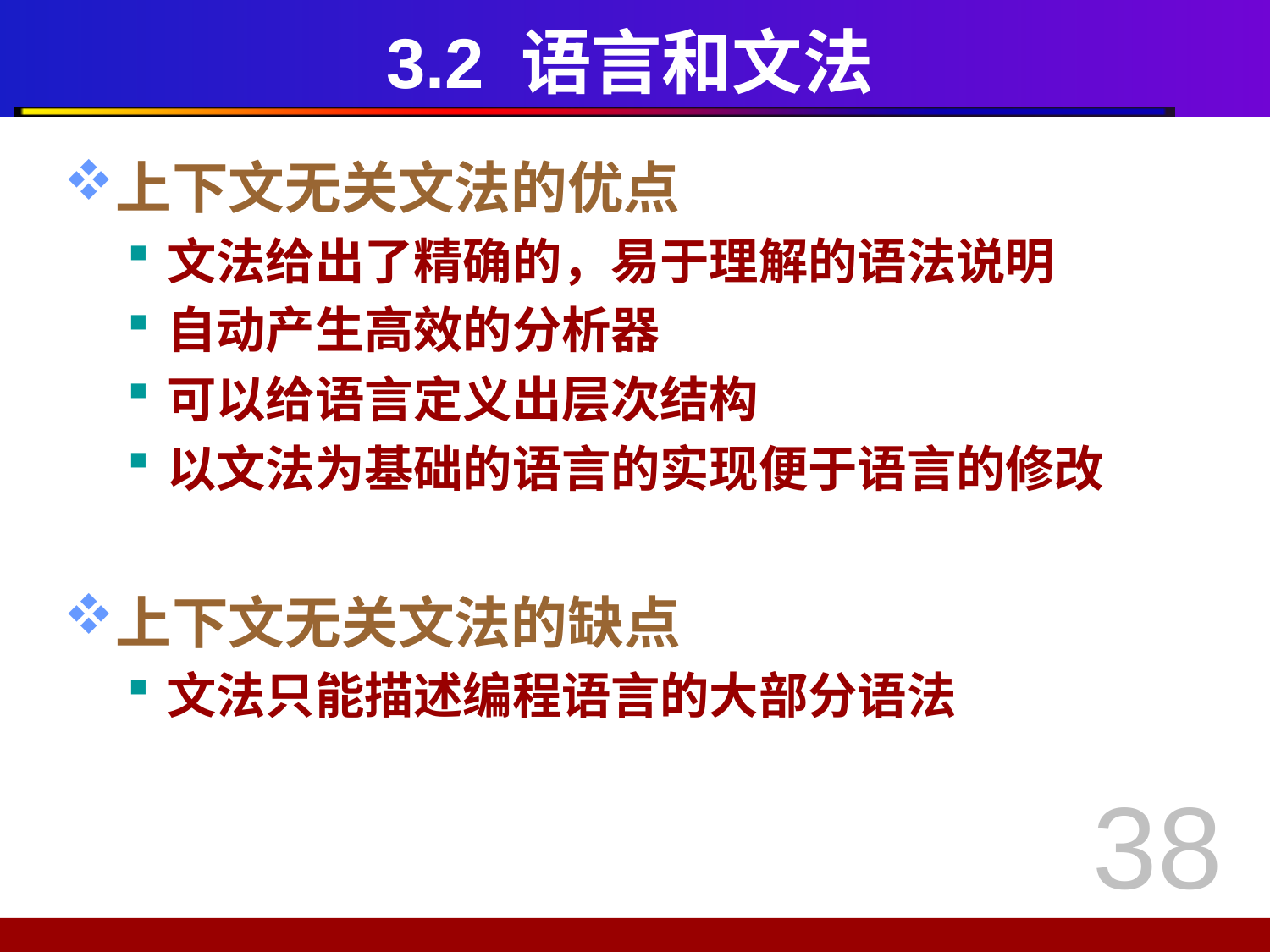

# 3.2 语言和文法
上下文无关文法的优点
文法给出了精确的，易于理解的语法说明
自动产生高效的分析器
可以给语言定义出层次结构
以文法为基础的语言的实现便于语言的修改

上下文无关文法的缺点
文法只能描述编程语言的大部分语法
38